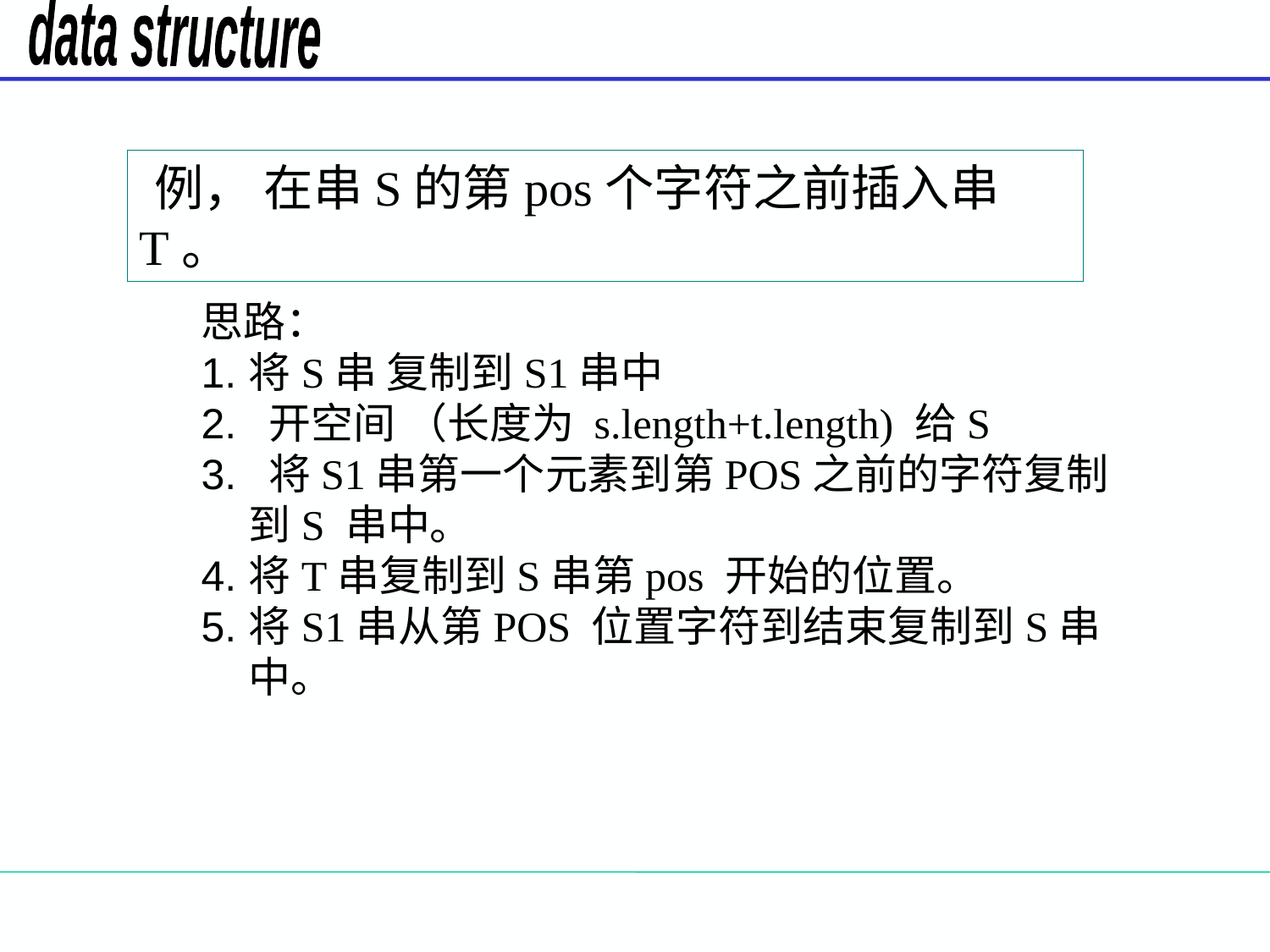

例， 在串S的第pos个字符之前插入串T。
思路：
将S串 复制到S1串中
 开空间 （长度为 s.length+t.length) 给S
 将S1串第一个元素到第POS之前的字符复制到S 串中。
将T串复制到S串第pos 开始的位置。
将S1串从第POS 位置字符到结束复制到S串中。